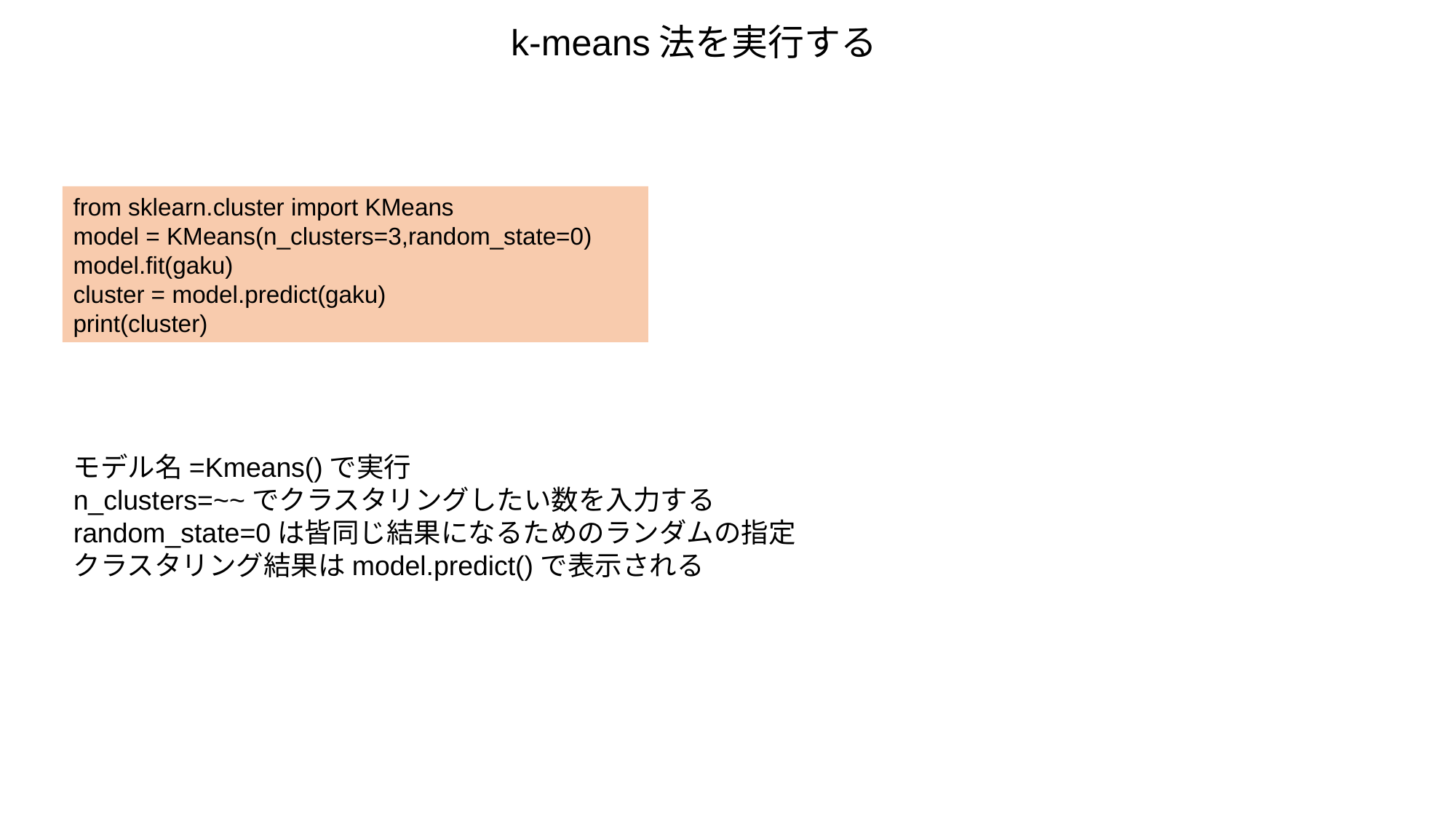

k-means法を実行する
from sklearn.cluster import KMeans
model = KMeans(n_clusters=3,random_state=0)
model.fit(gaku)
cluster = model.predict(gaku)
print(cluster)
モデル名=Kmeans()で実行
n_clusters=~~でクラスタリングしたい数を入力する
random_state=0は皆同じ結果になるためのランダムの指定
クラスタリング結果はmodel.predict()で表示される